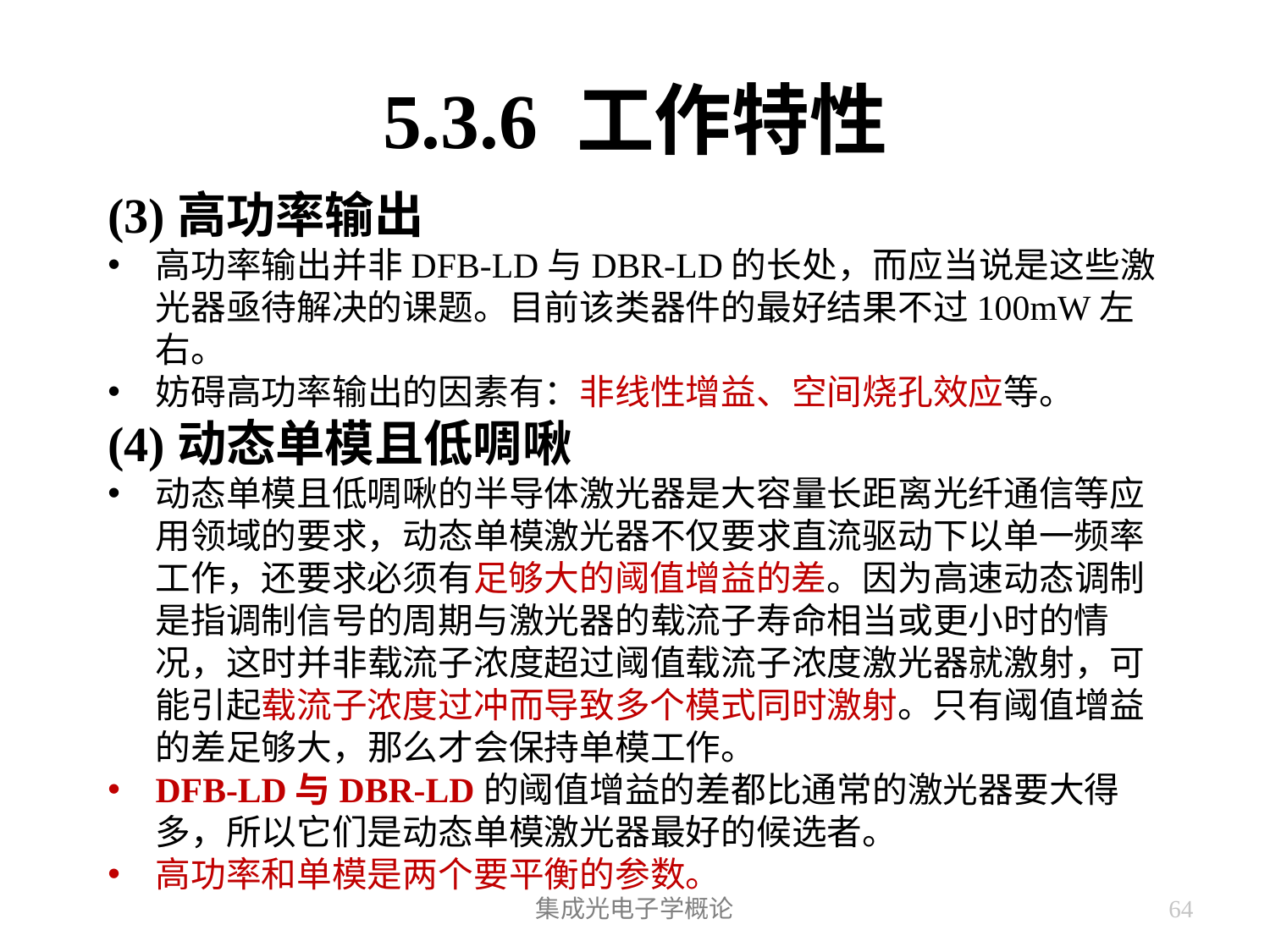

# 5.3.6 工作特性
(3)高功率输出
高功率输出并非DFB-LD与DBR-LD的长处，而应当说是这些激光器亟待解决的课题。目前该类器件的最好结果不过100mW左右。
妨碍高功率输出的因素有：非线性增益、空间烧孔效应等。
(4)动态单模且低啁啾
动态单模且低啁啾的半导体激光器是大容量长距离光纤通信等应用领域的要求，动态单模激光器不仅要求直流驱动下以单一频率工作，还要求必须有足够大的阈值增益的差。因为高速动态调制是指调制信号的周期与激光器的载流子寿命相当或更小时的情况，这时并非载流子浓度超过阈值载流子浓度激光器就激射，可能引起载流子浓度过冲而导致多个模式同时激射。只有阈值增益的差足够大，那么才会保持单模工作。
DFB-LD与DBR-LD的阈值增益的差都比通常的激光器要大得多，所以它们是动态单模激光器最好的候选者。
高功率和单模是两个要平衡的参数。

集成光电子学概论
64